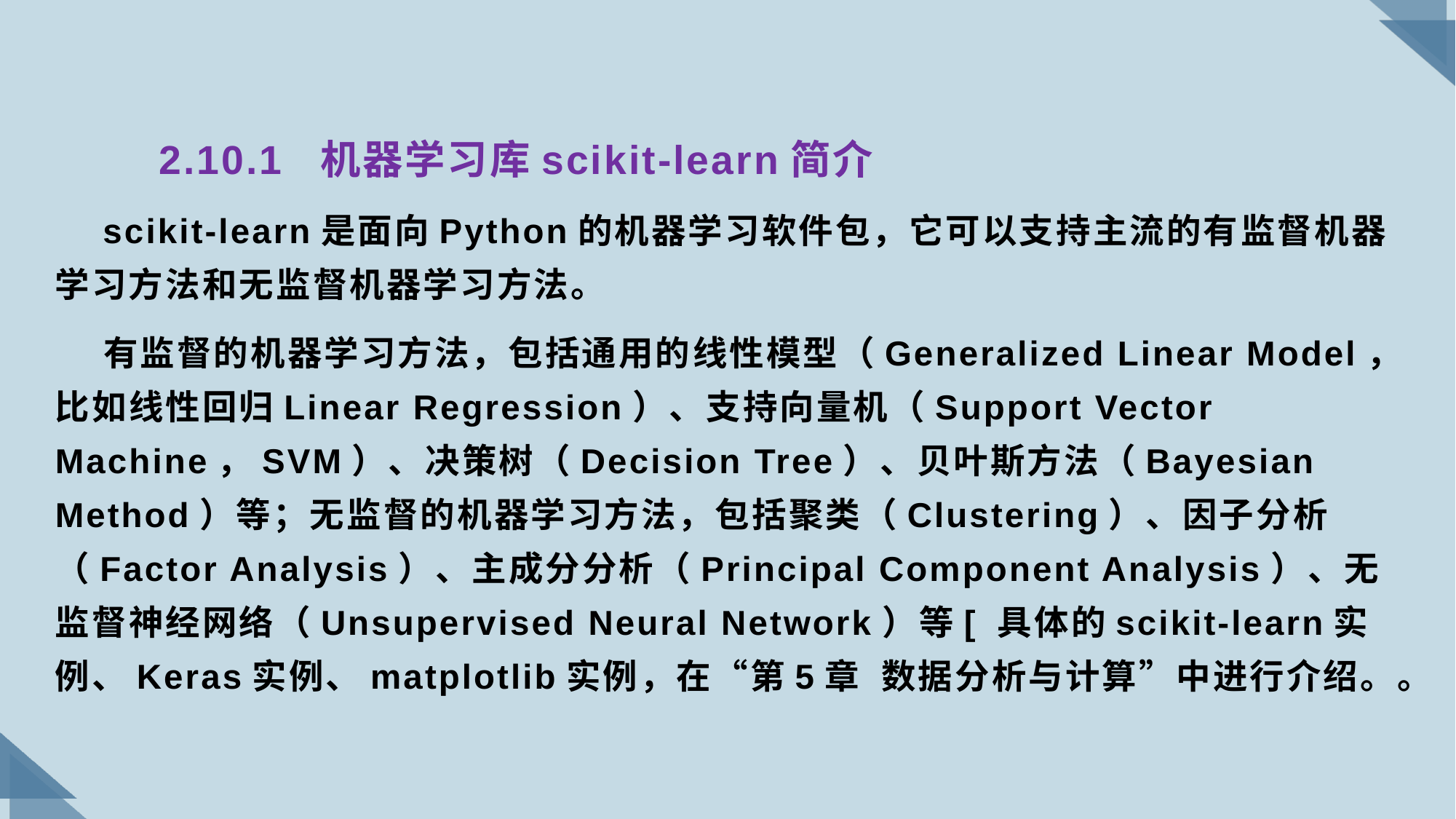

2.10.1  机器学习库scikit-learn简介
    scikit-learn是面向Python的机器学习软件包，它可以支持主流的有监督机器学习方法和无监督机器学习方法。
    有监督的机器学习方法，包括通用的线性模型（Generalized Linear Model，比如线性回归Linear Regression）、支持向量机（Support Vector Machine，SVM）、决策树（Decision Tree）、贝叶斯方法（Bayesian Method）等；无监督的机器学习方法，包括聚类（Clustering）、因子分析（Factor Analysis）、主成分分析（Principal Component Analysis）、无监督神经网络（Unsupervised Neural Network）等[ 具体的scikit-learn实例、Keras实例、matplotlib实例，在“第5章  数据分析与计算”中进行介绍。。